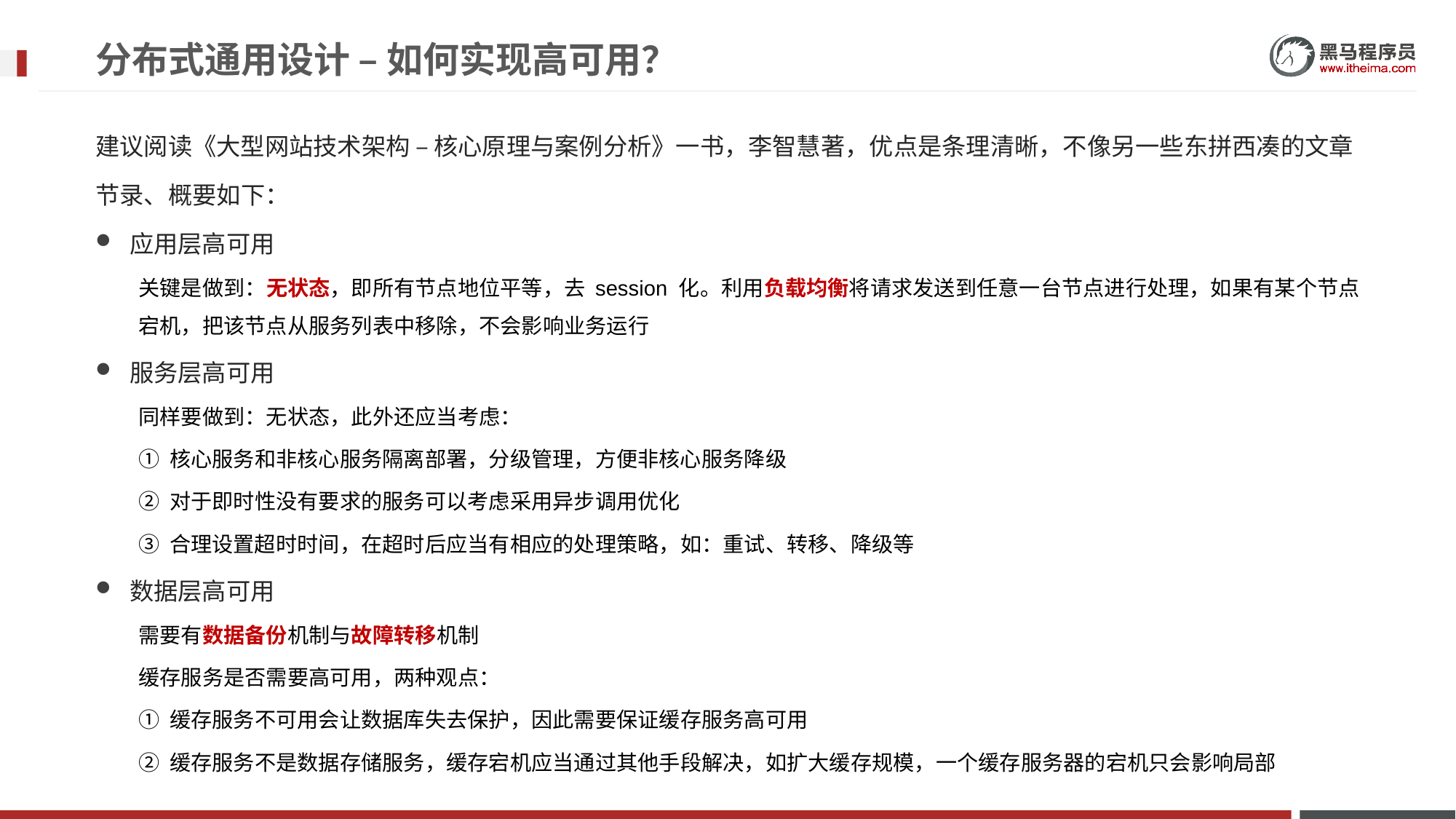

# 分布式通用设计 – 如何实现高可用？
建议阅读《大型网站技术架构 – 核心原理与案例分析》一书，李智慧著，优点是条理清晰，不像另一些东拼西凑的文章
节录、概要如下：
应用层高可用
关键是做到：无状态，即所有节点地位平等，去 session 化。利用负载均衡将请求发送到任意一台节点进行处理，如果有某个节点宕机，把该节点从服务列表中移除，不会影响业务运行
服务层高可用
同样要做到：无状态，此外还应当考虑：
① 核心服务和非核心服务隔离部署，分级管理，方便非核心服务降级
② 对于即时性没有要求的服务可以考虑采用异步调用优化
③ 合理设置超时时间，在超时后应当有相应的处理策略，如：重试、转移、降级等
数据层高可用
需要有数据备份机制与故障转移机制
缓存服务是否需要高可用，两种观点：
① 缓存服务不可用会让数据库失去保护，因此需要保证缓存服务高可用
② 缓存服务不是数据存储服务，缓存宕机应当通过其他手段解决，如扩大缓存规模，一个缓存服务器的宕机只会影响局部